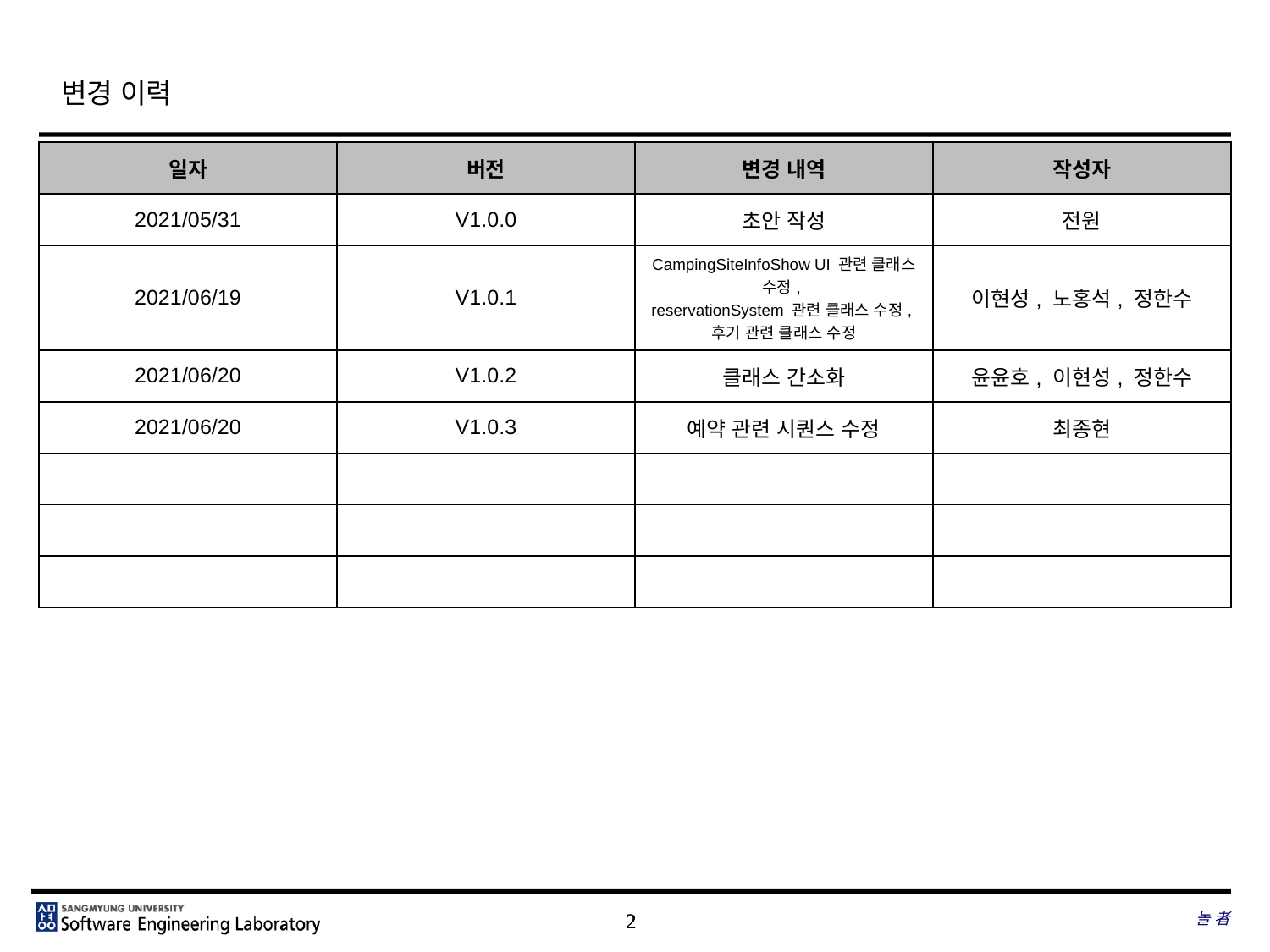

# 변경 이력
| 일자 | 버전 | 변경 내역 | 작성자 |
| --- | --- | --- | --- |
| 2021/05/31 | V1.0.0 | 초안 작성 | 전원 |
| 2021/06/19 | V1.0.1 | CampingSiteInfoShow UI 관련 클래스 수정, reservationSystem 관련 클래스 수정, 후기 관련 클래스 수정 | 이현성, 노홍석, 정한수 |
| 2021/06/20 | V1.0.2 | 클래스 간소화 | 윤윤호, 이현성, 정한수 |
| 2021/06/20 | V1.0.3 | 예약 관련 시퀀스 수정 | 최종현 |
|  |  |  |  |
|  |  |  |  |
|  |  |  |  |
놀 者